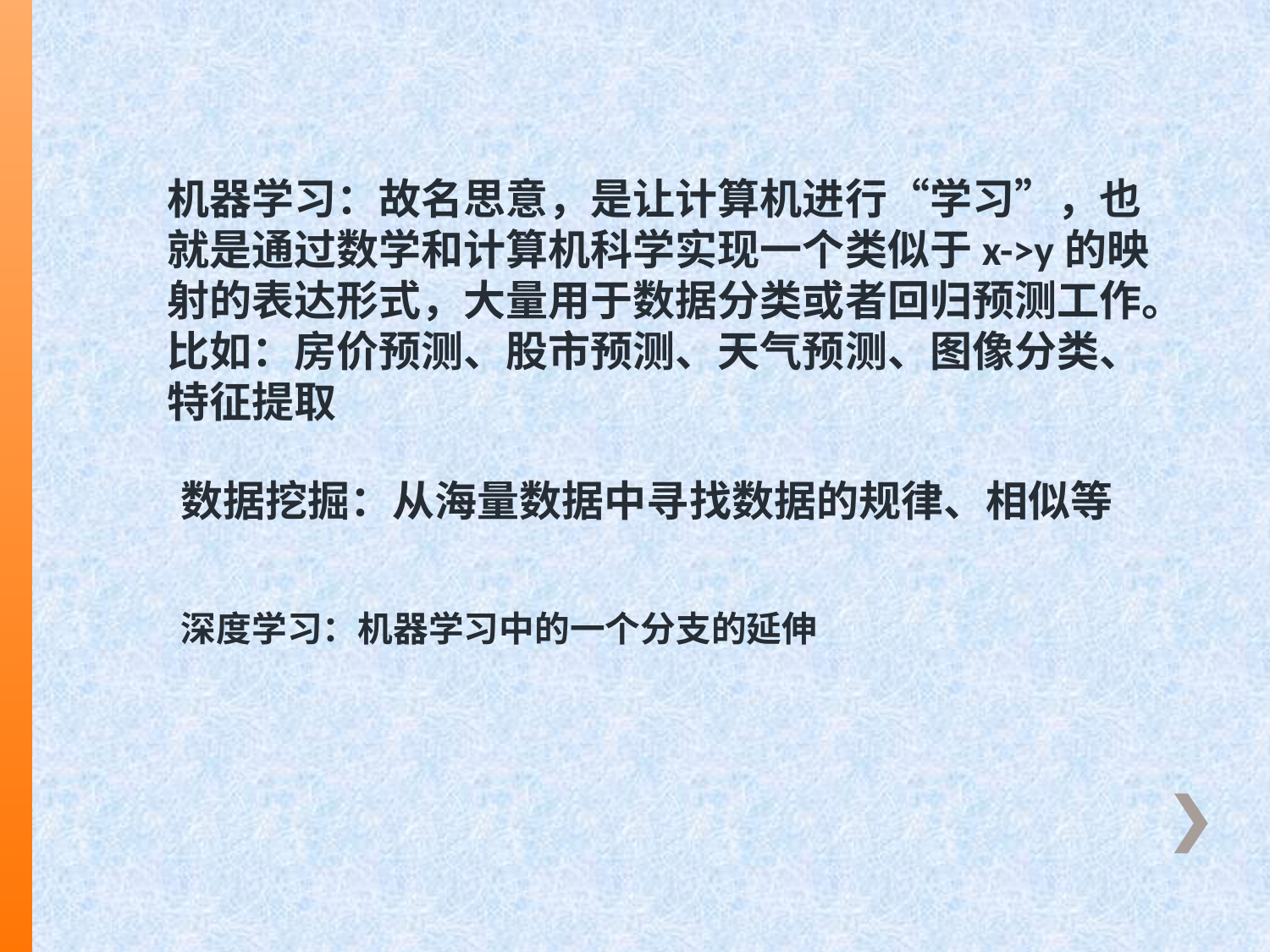

机器学习：故名思意，是让计算机进行“学习”，也就是通过数学和计算机科学实现一个类似于x->y的映射的表达形式，大量用于数据分类或者回归预测工作。
比如：房价预测、股市预测、天气预测、图像分类、特征提取
数据挖掘：从海量数据中寻找数据的规律、相似等
深度学习：机器学习中的一个分支的延伸